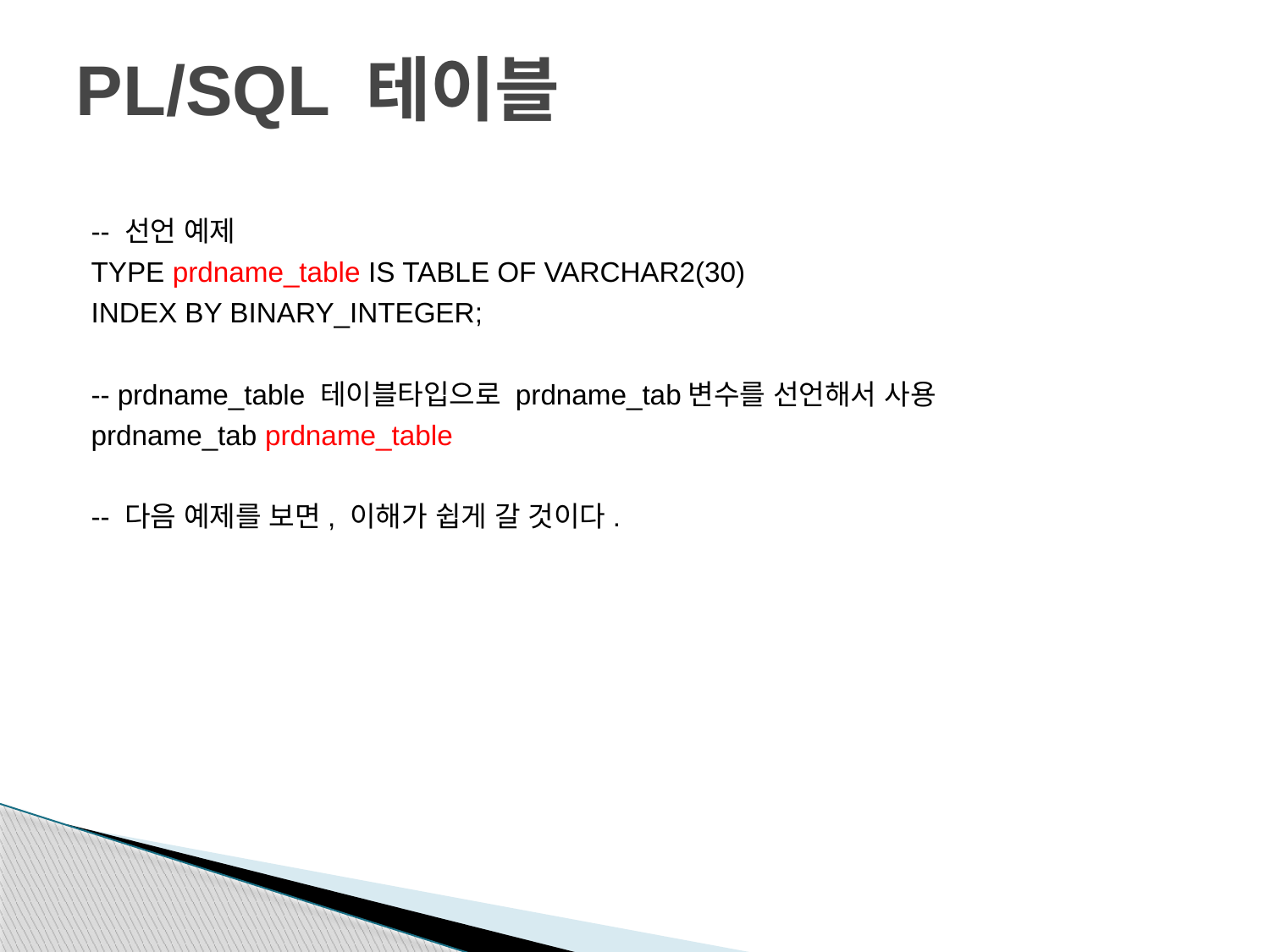

# PL/SQL 테이블

-- 선언 예제
TYPE prdname_table IS TABLE OF VARCHAR2(30)
INDEX BY BINARY_INTEGER;

-- prdname_table 테이블타입으로 prdname_tab변수를 선언해서 사용
prdname_tab prdname_table

-- 다음 예제를 보면, 이해가 쉽게 갈 것이다.